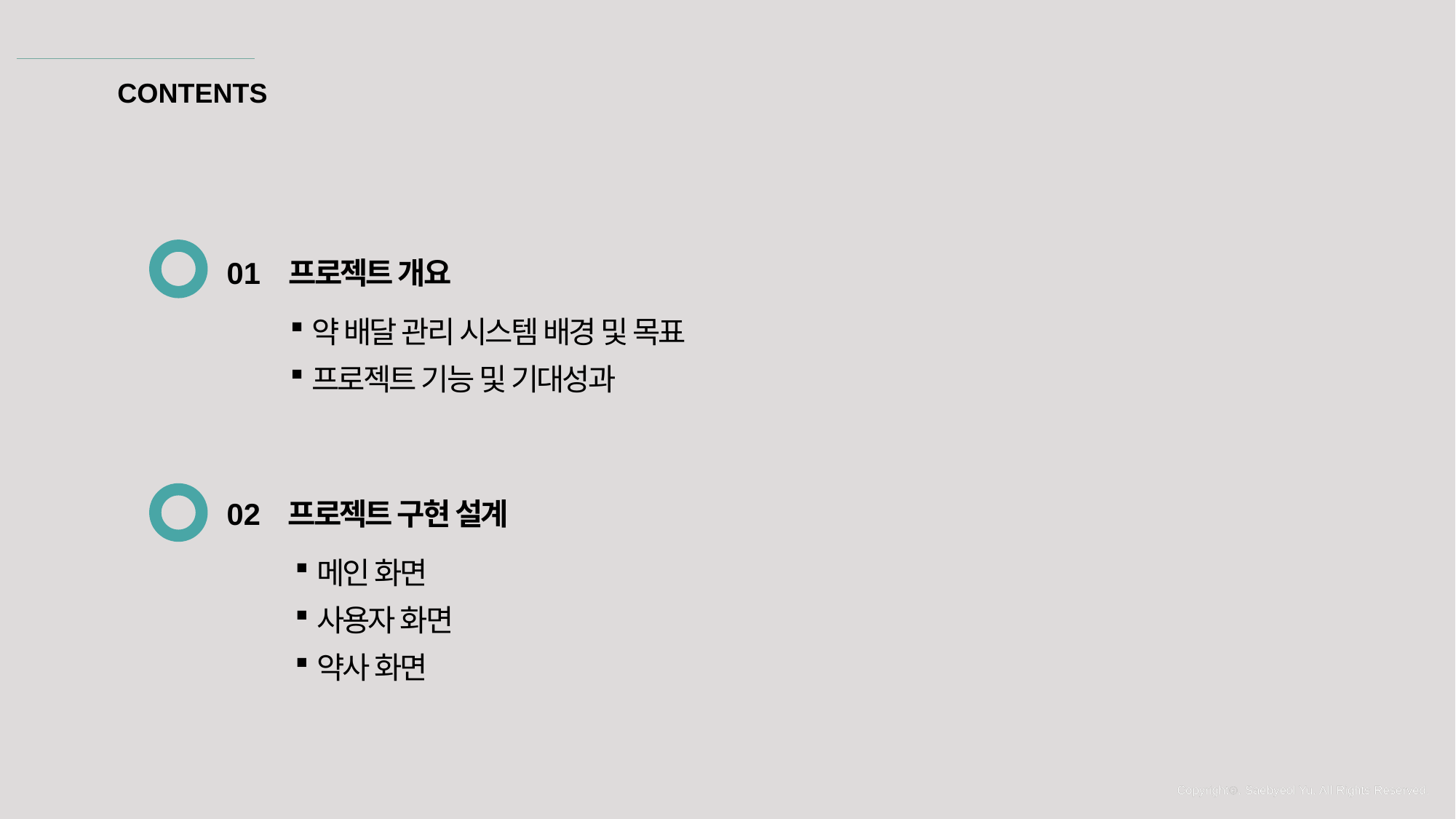

CONTENTS

01
프로젝트 개요
약 배달 관리 시스템 배경 및 목표
프로젝트 기능 및 기대성과

02
프로젝트 구현 설계
메인 화면
사용자 화면
약사 화면
Copyrightⓒ. Saebyeol Yu. All Rights Reserved.